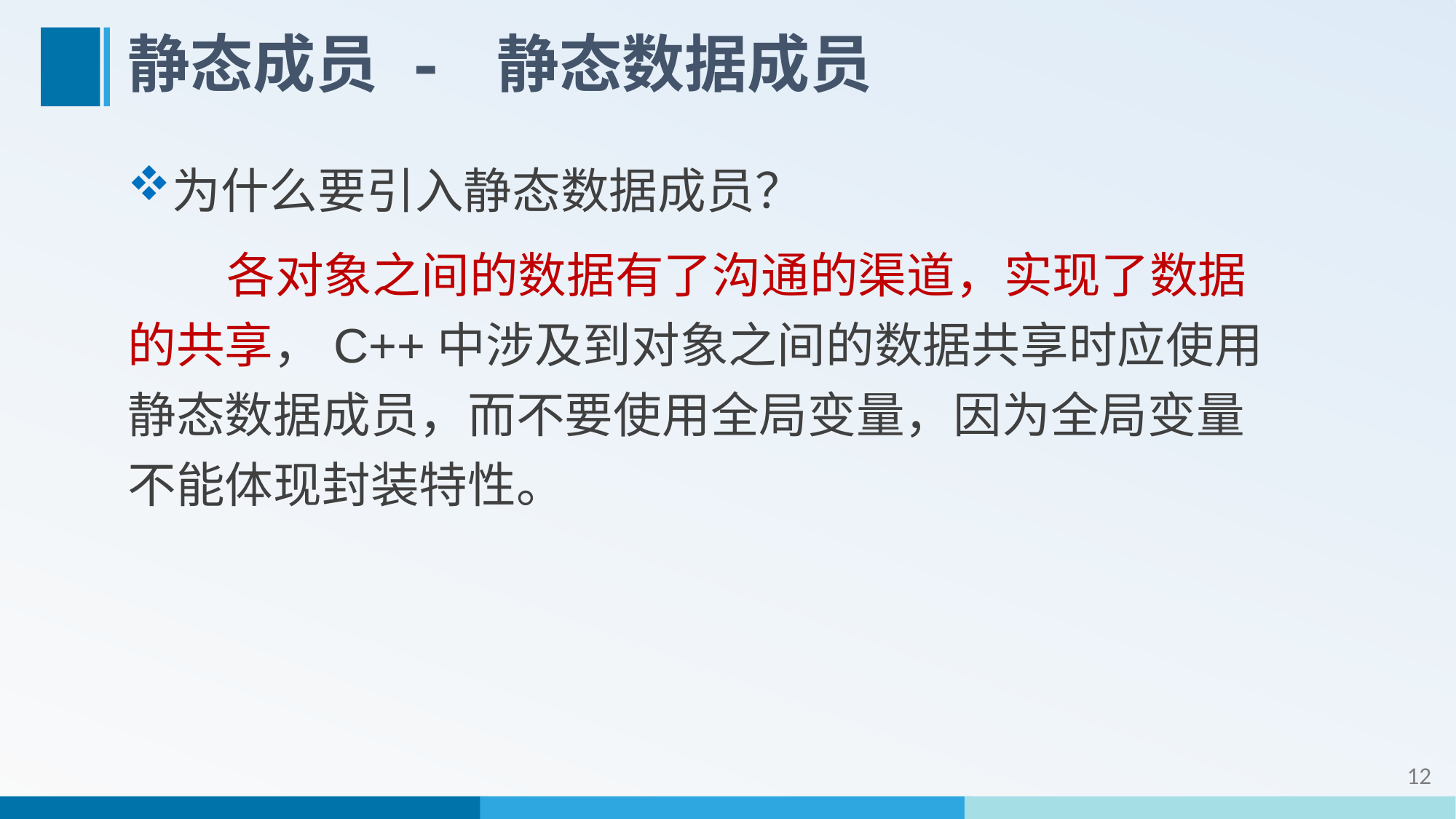

# 静态成员 - 静态数据成员
为什么要引入静态数据成员？
        各对象之间的数据有了沟通的渠道，实现了数据的共享，C++中涉及到对象之间的数据共享时应使用静态数据成员，而不要使用全局变量，因为全局变量不能体现封装特性。